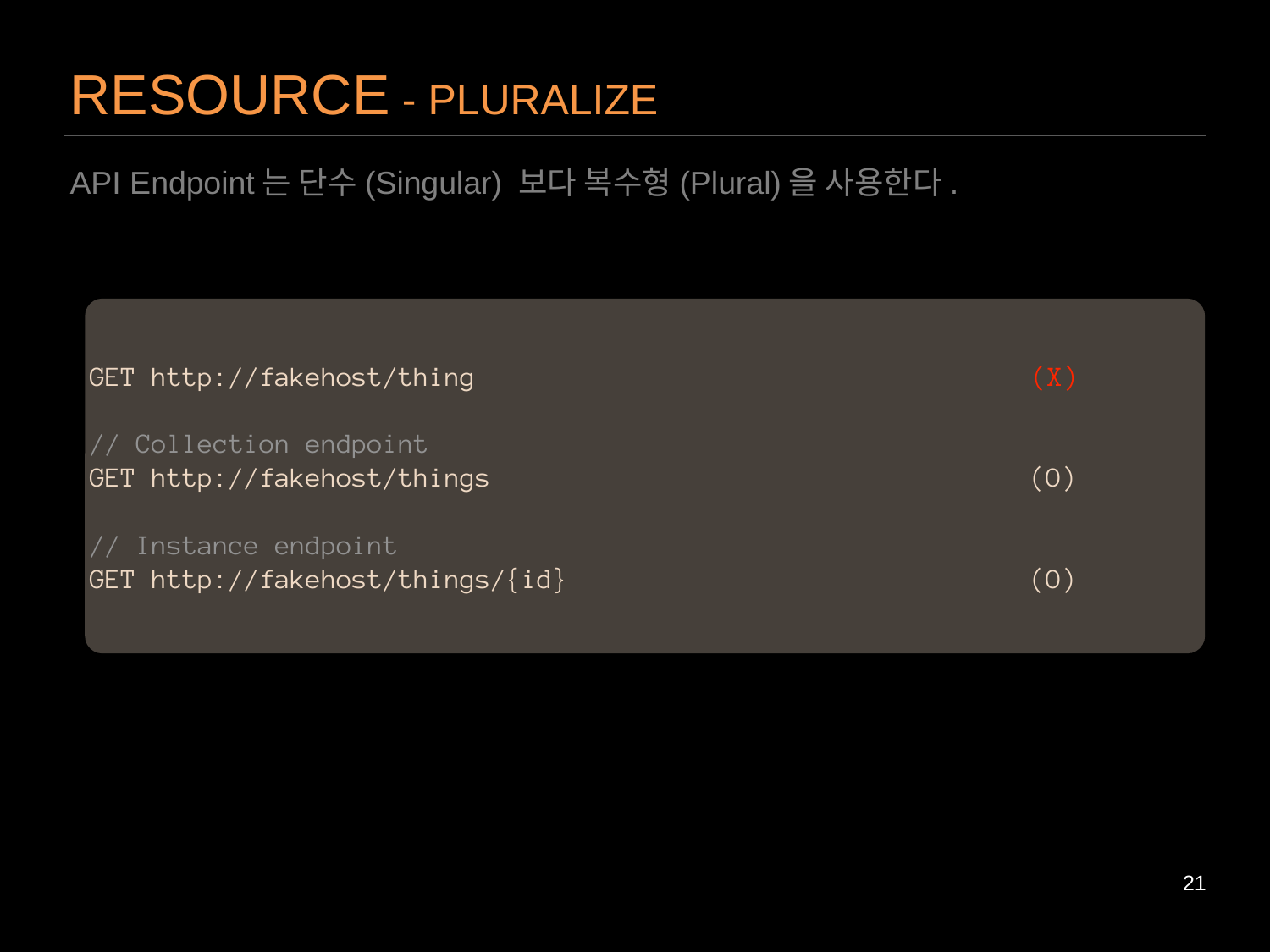

# RESOURCE - PLURALIZE
API Endpoint는 단수(Singular) 보다 복수형(Plural)을 사용한다.
GET http://fakehost/thing                                    (X)
// Collection endpoint
GET http://fakehost/things                                   (O)
// Instance endpoint
GET http://fakehost/things/{id}                              (O)
21